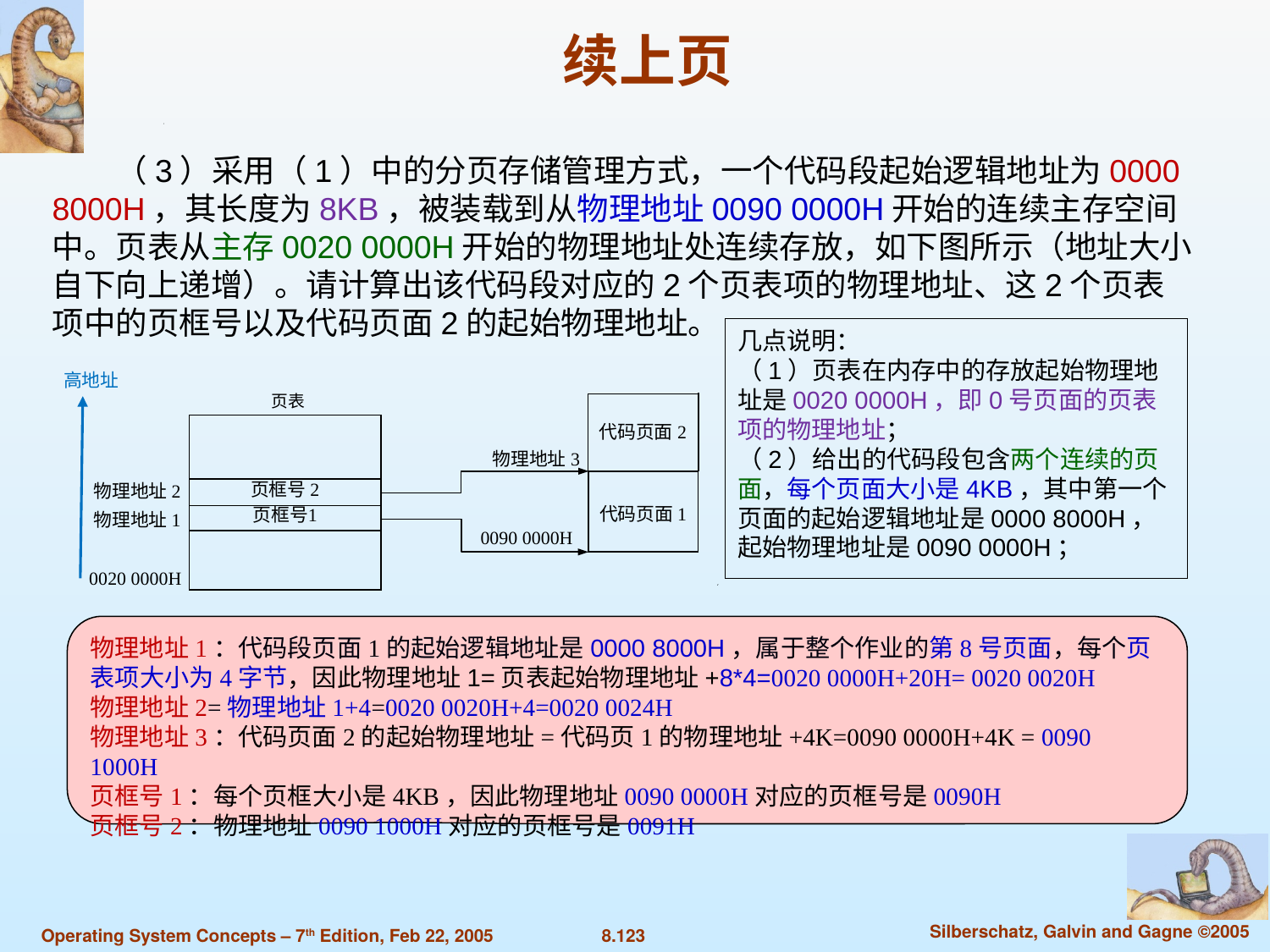

续上页
（3）采用（1）中的分页存储管理方式，一个代码段起始逻辑地址为0000 8000H，其长度为8KB，被装载到从物理地址0090 0000H开始的连续主存空间中。页表从主存0020 0000H开始的物理地址处连续存放，如下图所示（地址大小自下向上递增）。请计算出该代码段对应的2个页表项的物理地址、这2个页表项中的页框号以及代码页面2的起始物理地址。

注：（1）中的逻辑地址结构为：

几点说明：
（1）页表在内存中的存放起始物理地址是0020 0000H，即0号页面的页表项的物理地址；
（2）给出的代码段包含两个连续的页面，每个页面大小是4KB，其中第一个页面的起始逻辑地址是0000 8000H，起始物理地址是0090 0000H；
高地址
页表

页框号2
代码页面2

物理地址3
代码页面1

物理地址2
1
页框号
物理地址1

0090 0000H
0020 0000H
物理地址1：代码段页面1的起始逻辑地址是0000 8000H，属于整个作业的第8号页面，每个页表项大小为4字节，因此物理地址1=页表起始物理地址+8*4=0020 0000H+20H= 0020 0020H
物理地址2=物理地址1+4=0020 0020H+4=0020 0024H
物理地址3：代码页面2的起始物理地址=代码页1的物理地址+4K=0090 0000H+4K = 0090 1000H
页框号1：每个页框大小是4KB，因此物理地址0090 0000H对应的页框号是0090H
页框号2：物理地址0090 1000H对应的页框号是0091H
| 页号（20位） | 页内偏移量（12位） |
| --- | --- |